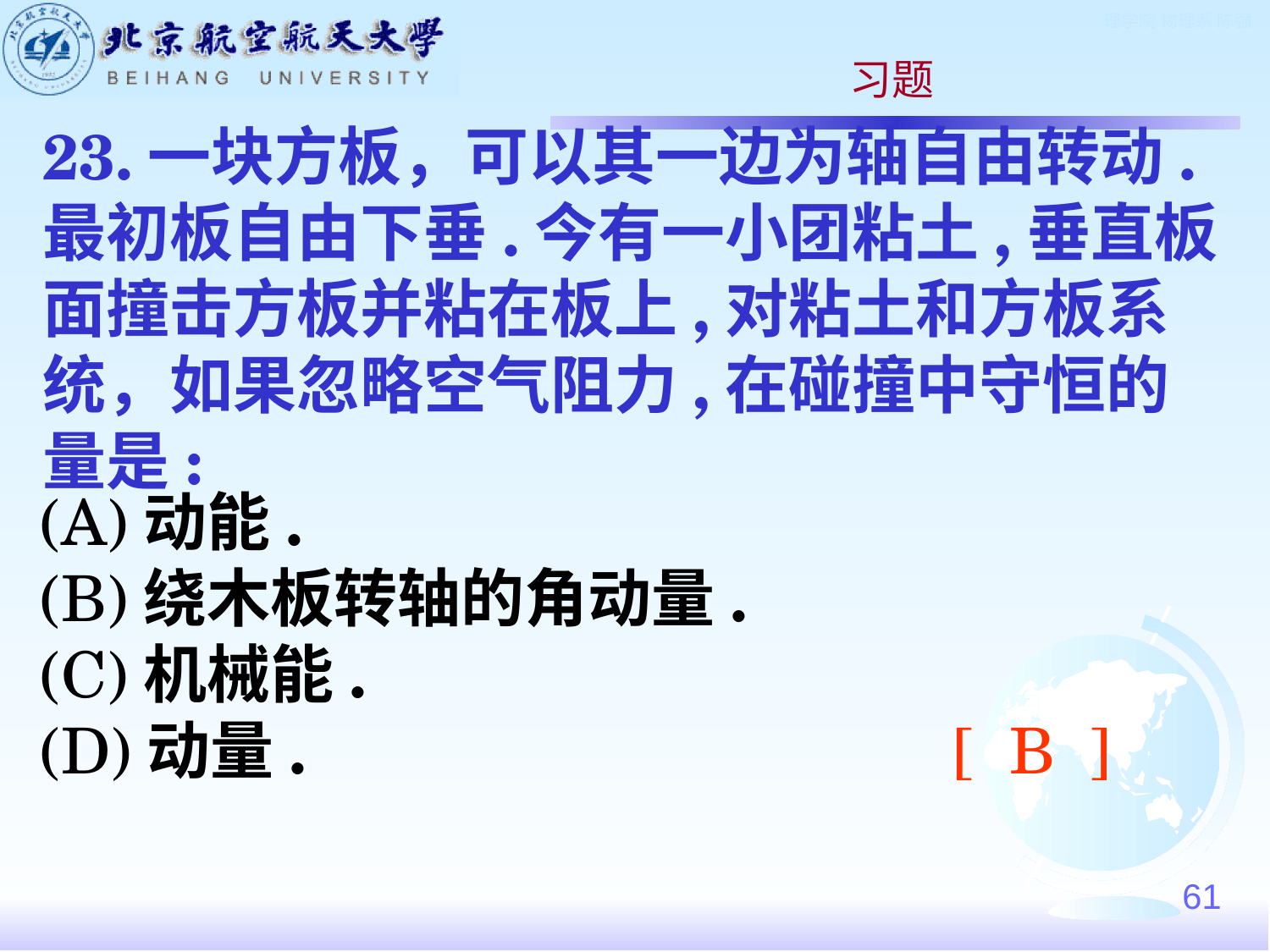

习题
23.一块方板，可以其一边为轴自由转动.最初板自由下垂.今有一小团粘土,垂直板面撞击方板并粘在板上,对粘土和方板系统，如果忽略空气阻力,在碰撞中守恒的量是:
(A)动能.
(B)绕木板转轴的角动量.
(C)机械能.
(D)动量.
[  B  ]
61